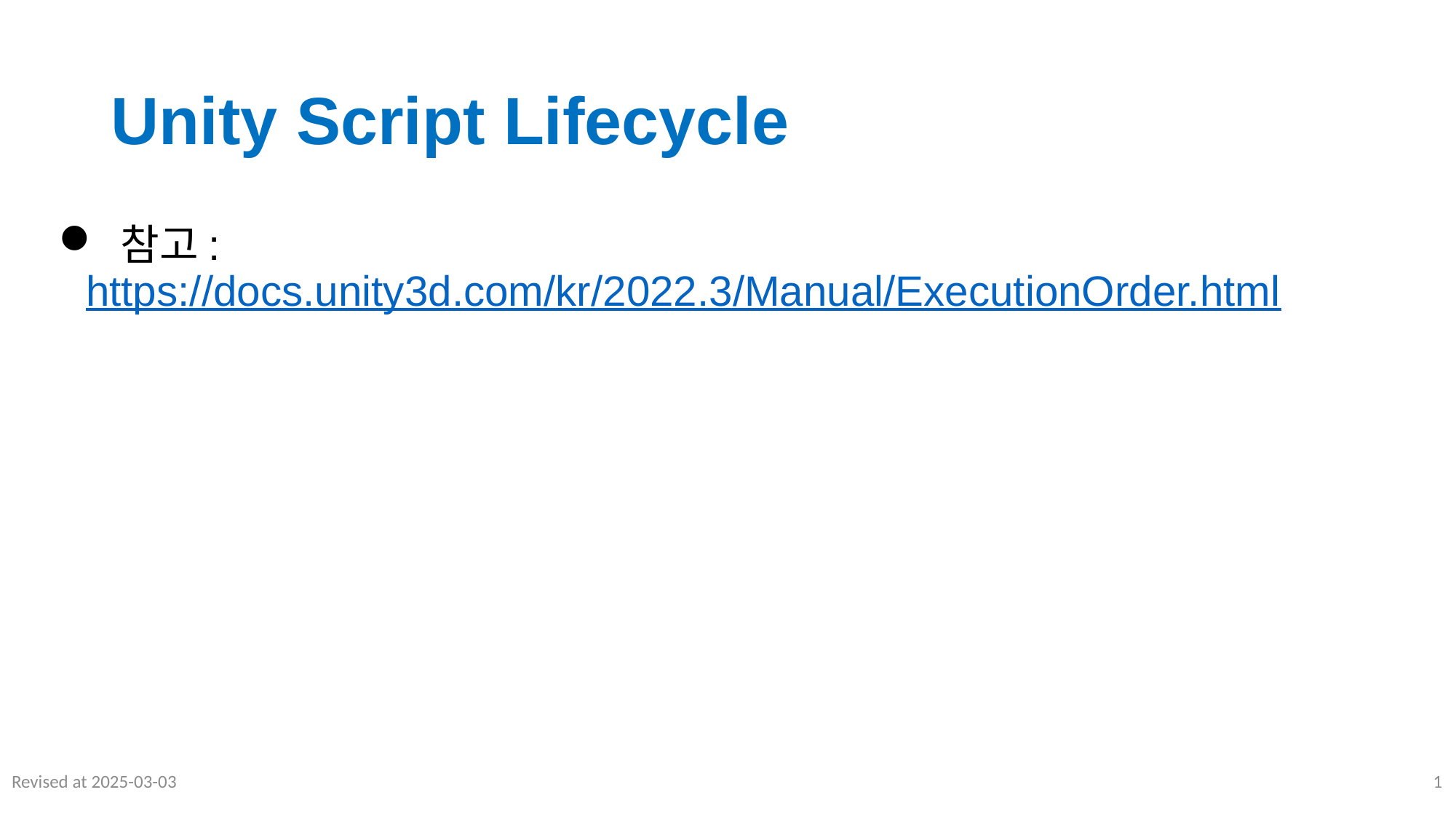

# Unity Script Lifecycle
 참고: https://docs.unity3d.com/kr/2022.3/Manual/ExecutionOrder.html

Revised at 2025-03-03
1